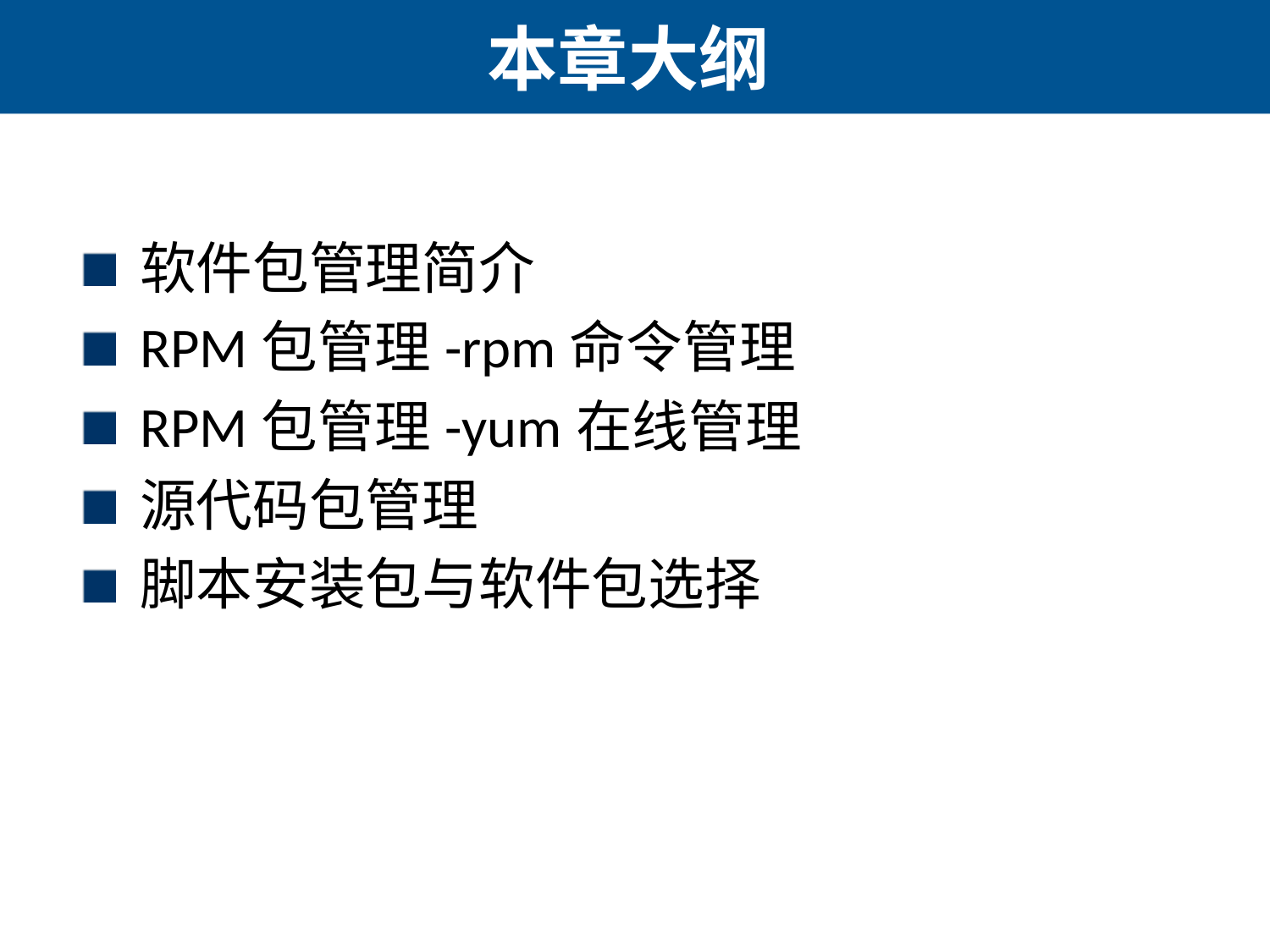

# 本章大纲
软件包管理简介
RPM包管理-rpm命令管理
RPM包管理-yum在线管理
源代码包管理
脚本安装包与软件包选择